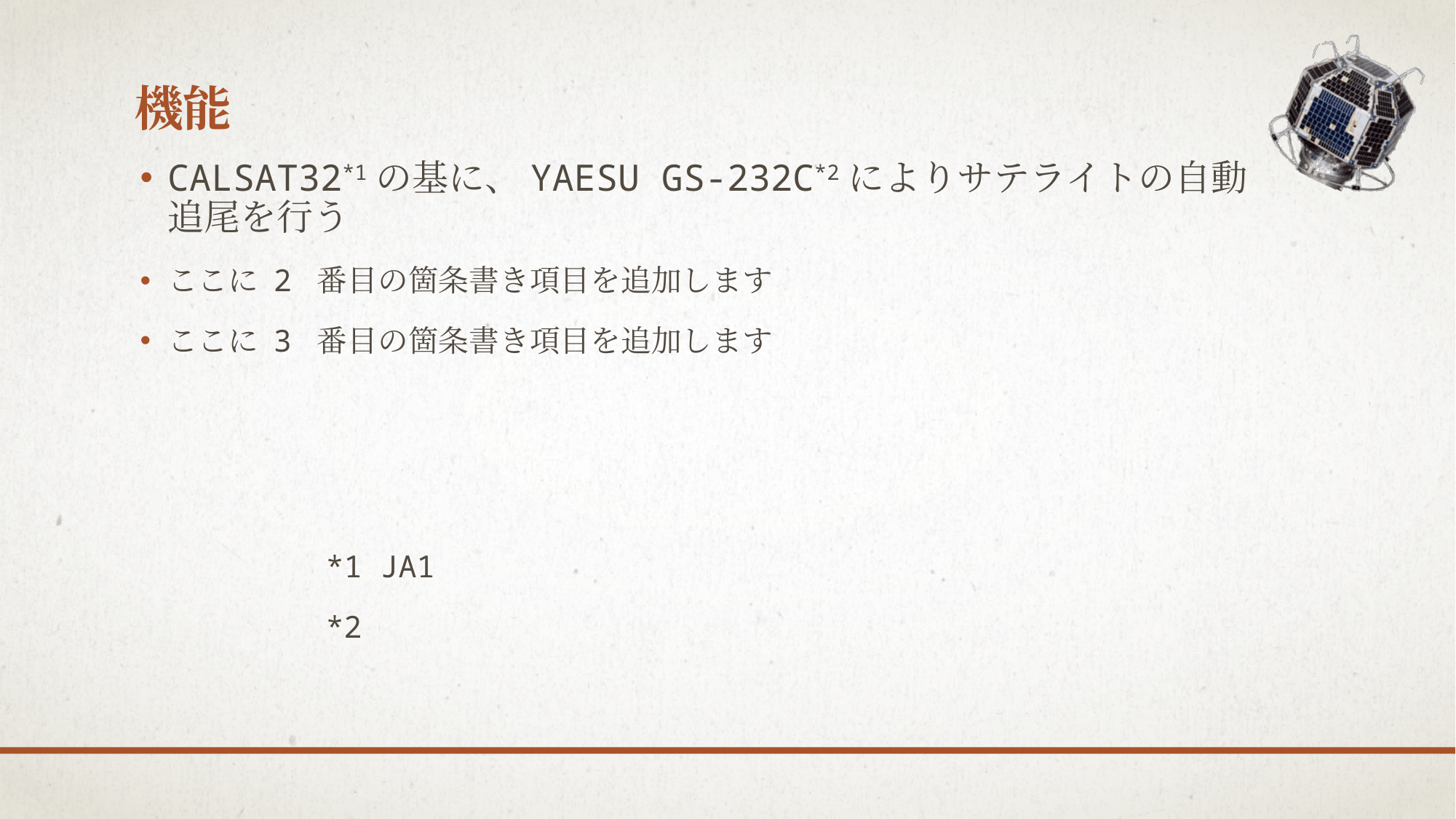

# 機能
CALSAT32*1の基に、YAESU GS-232C*2によりサテライトの自動追尾を行う
ここに 2 番目の箇条書き項目を追加します
ここに 3 番目の箇条書き項目を追加します
*1 JA1
*2